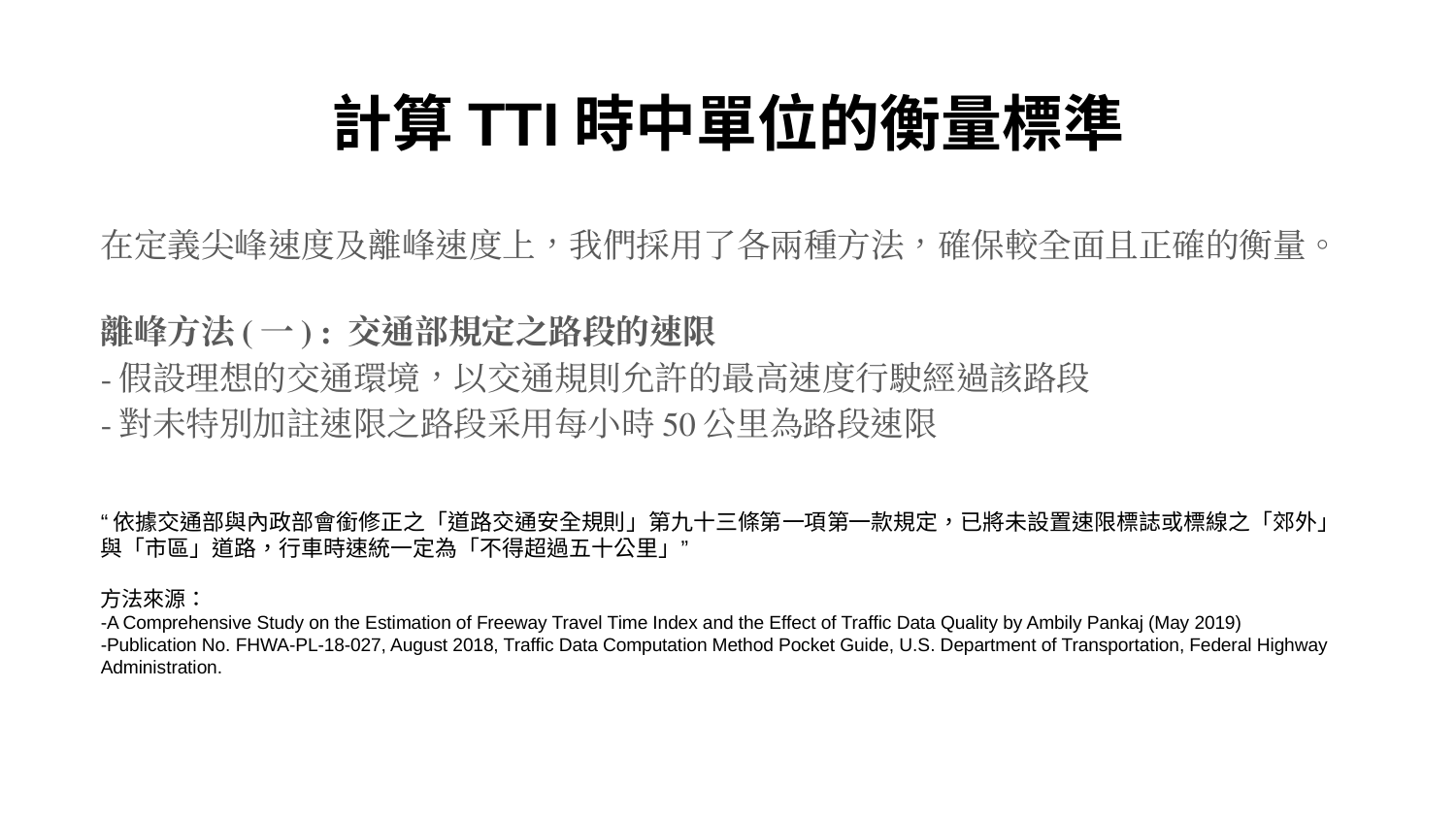

# 計算TTI時中單位的衡量標準
在定義尖峰速度及離峰速度上，我們採用了各兩種方法，確保較全面且正確的衡量。

離峰方法(一) : 交通部規定之路段的速限
-假設理想的交通環境，以交通規則允許的最高速度行駛經過該路段
-對未特別加註速限之路段采用每小時50公里為路段速限

“依據交通部與內政部會銜修正之「道路交通安全規則」第九十三條第一項第一款規定，已將未設置速限標誌或標線之「郊外」與「市區」道路，行車時速統一定為「不得超過五十公里」”

方法來源：
-A Comprehensive Study on the Estimation of Freeway Travel Time Index and the Effect of Traffic Data Quality by Ambily Pankaj (May 2019)
-Publication No. FHWA-PL-18-027, August 2018, Traffic Data Computation Method Pocket Guide, U.S. Department of Transportation, Federal Highway Administration.